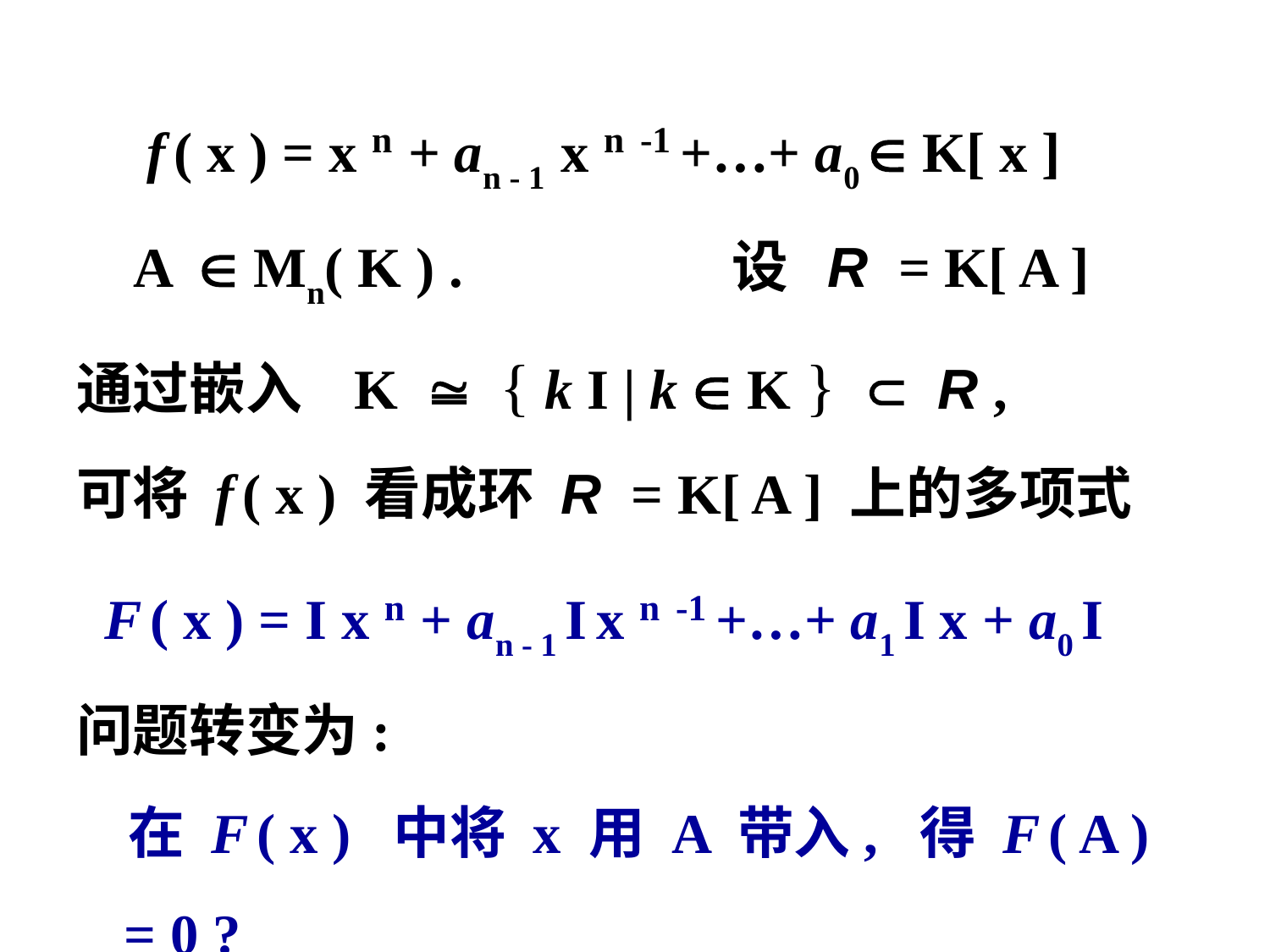

f ( x ) = x n + an - 1  x n -1 +…+ a0 ∈ K[ x ]
    A  ∈ Mn( K ) .                  设  R  = K[ A ]
通过嵌入   K  ≅  { k I | k ∈ K }  ⊂  R ,
可将 f ( x ) 看成环 R  = K[ A ] 上的多项式
  F ( x ) = I x n + an - 1 I x n -1 +…+ a1 I x + a0 I
问题转变为:
   在 F ( x )  中将 x 用 A 带入,  得 F ( A ) = 0 ?